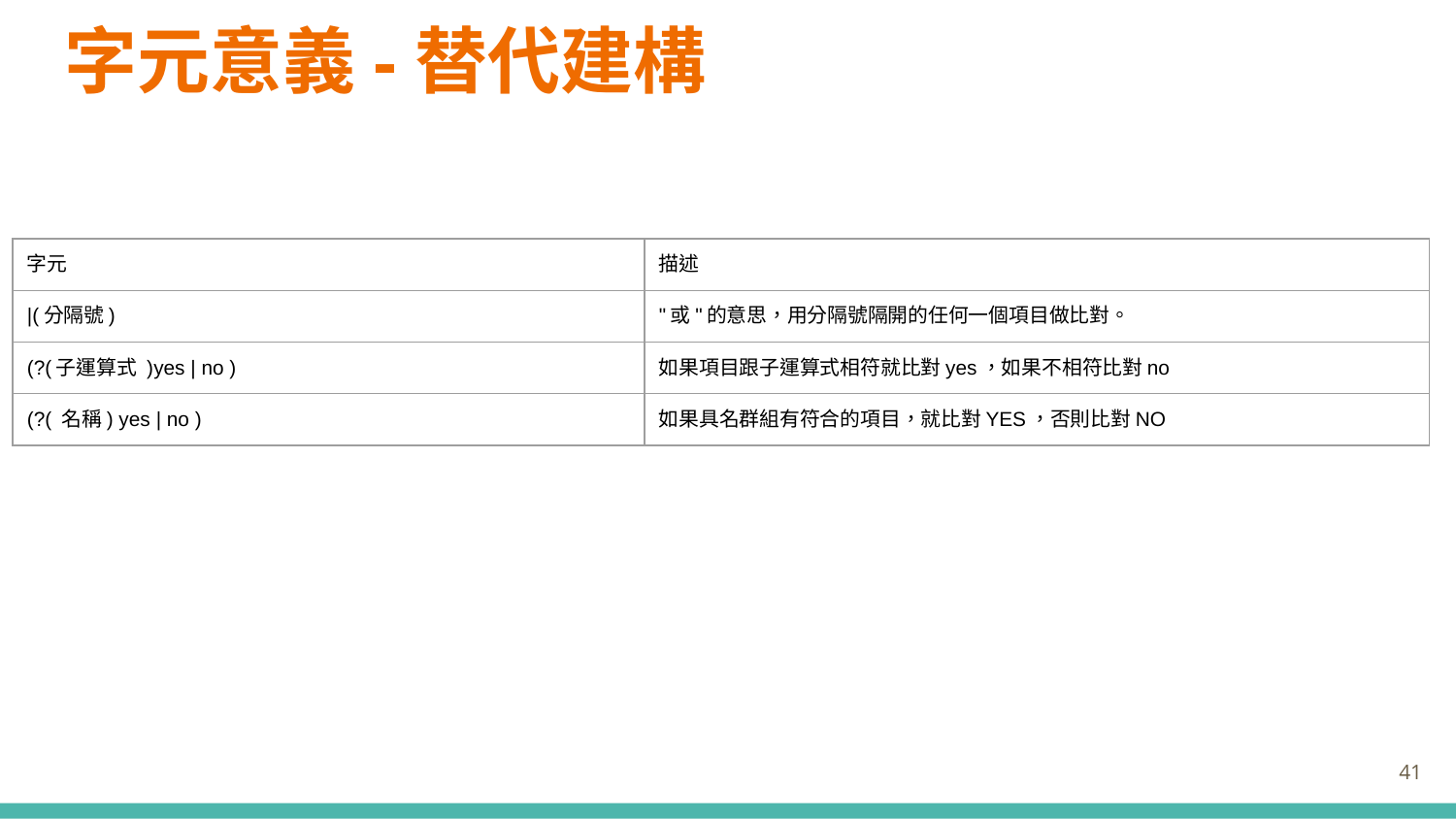

# 字元意義-替代建構

| 字元 | 描述 |
| --- | --- |
| |(分隔號) | "或"的意思，用分隔號隔開的任何一個項目做比對。 |
| (?(子運算式 )yes | no ) | 如果項目跟子運算式相符就比對yes，如果不相符比對no |
| (?( 名稱) yes | no ) | 如果具名群組有符合的項目，就比對YES，否則比對NO |
41